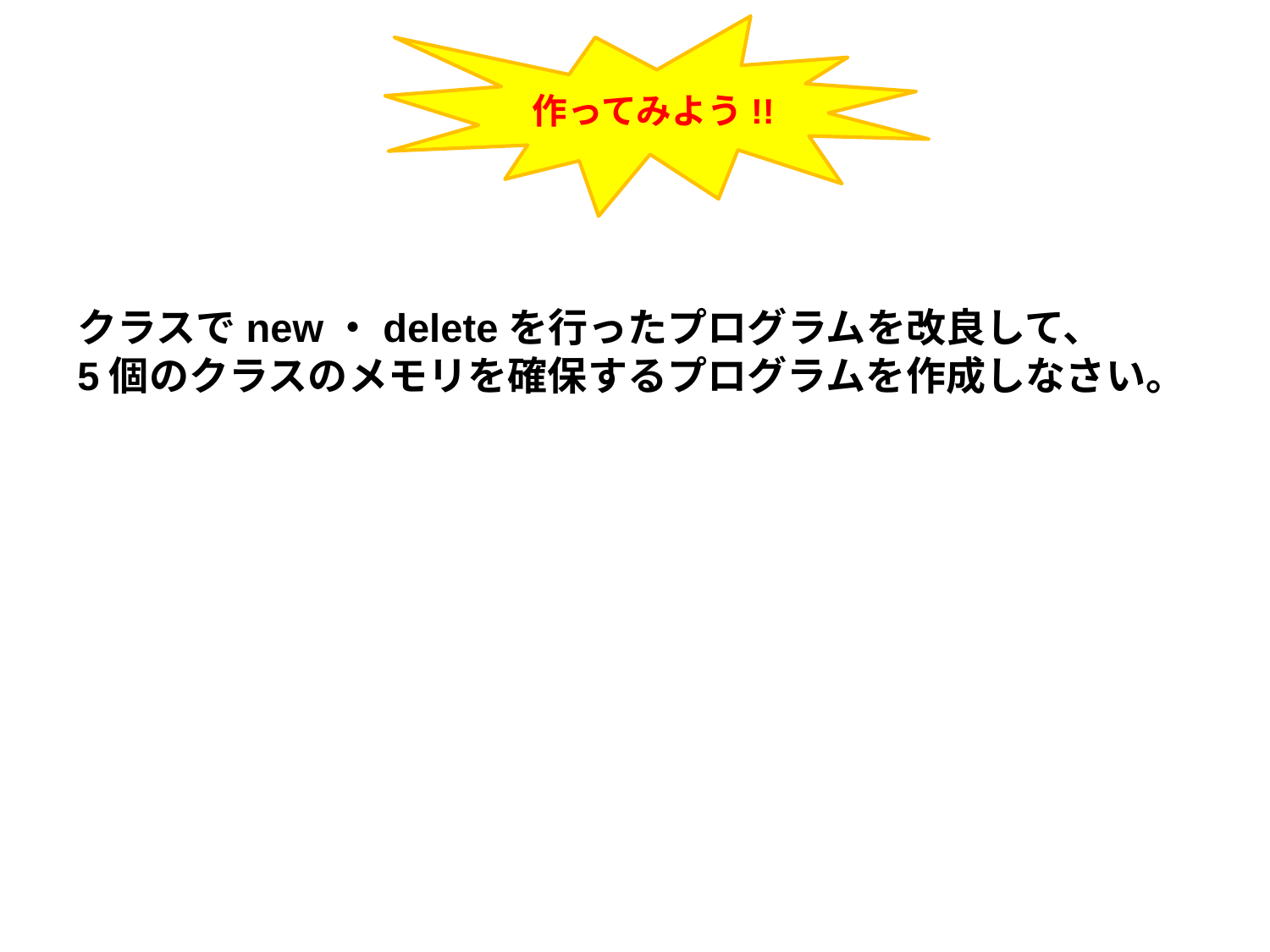

作ってみよう!!
クラスでnew・deleteを行ったプログラムを改良して、
5個のクラスのメモリを確保するプログラムを作成しなさい。